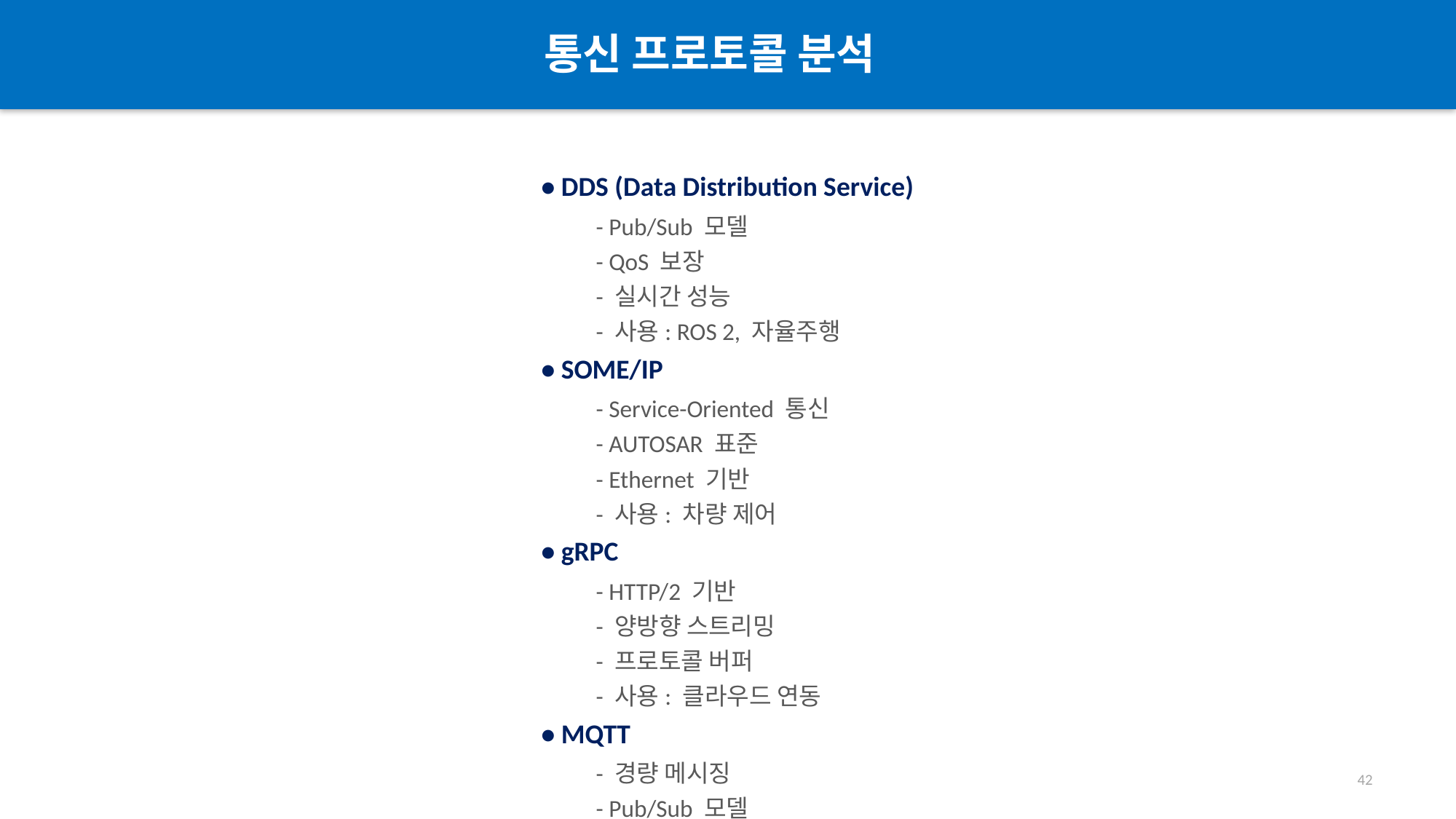

통신 프로토콜 분석
#
• DDS (Data Distribution Service)
- Pub/Sub 모델
- QoS 보장
- 실시간 성능
- 사용: ROS 2, 자율주행
• SOME/IP
- Service-Oriented 통신
- AUTOSAR 표준
- Ethernet 기반
- 사용: 차량 제어
• gRPC
- HTTP/2 기반
- 양방향 스트리밍
- 프로토콜 버퍼
- 사용: 클라우드 연동
• MQTT
- 경량 메시징
- Pub/Sub 모델
- 낮은 대역폭
- 사용: IoT, 텔레메트리
42